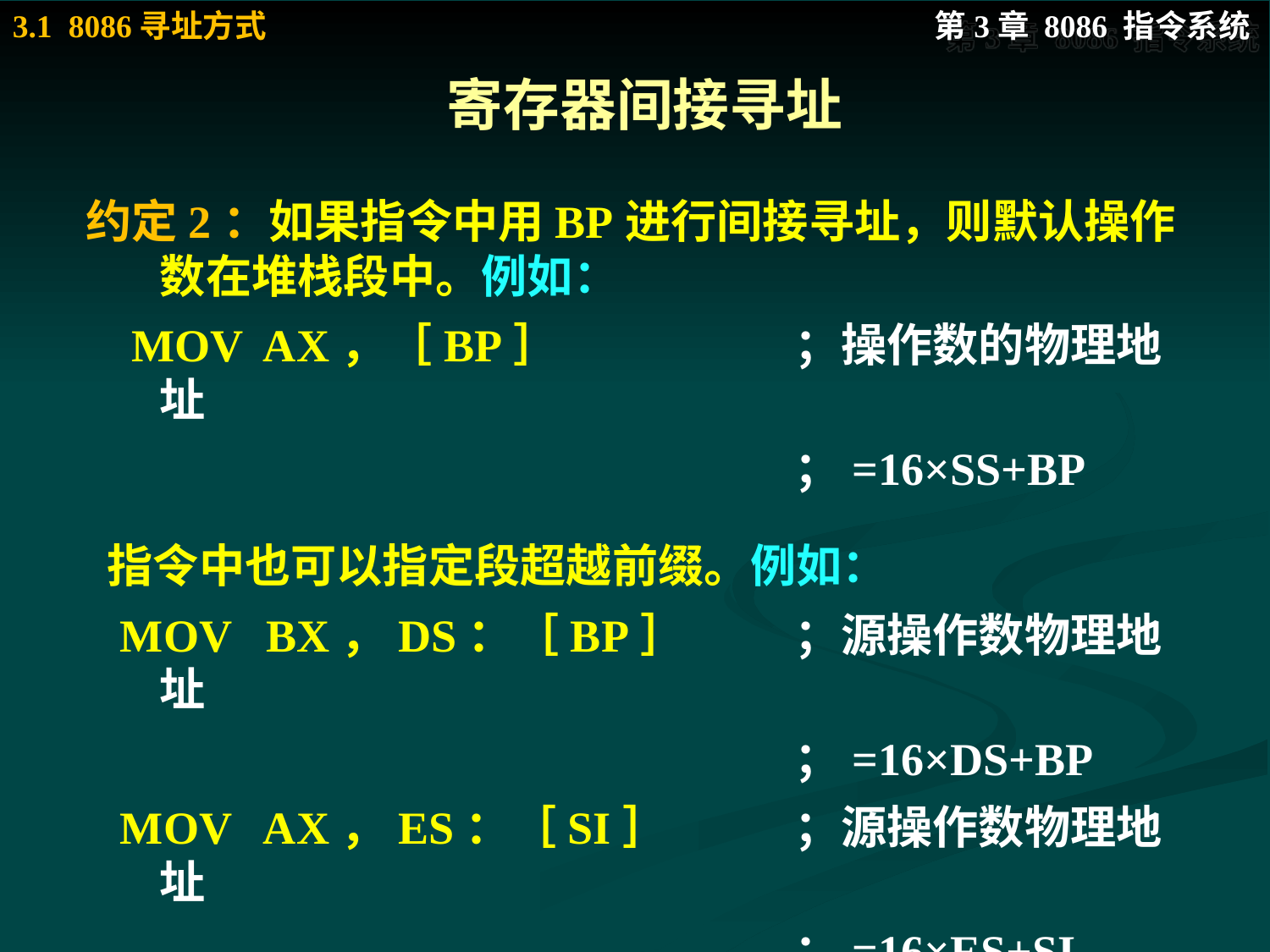

# 寄存器间接寻址
约定2：如果指令中用BP进行间接寻址，则默认操作数在堆栈段中。例如：
    MOV  AX，［BP］  		；操作数的物理地址
						；=16×SS+BP
 指令中也可以指定段超越前缀。例如：
   MOV   BX，DS：［BP］ 	；源操作数物理地址
						；=16×DS+BP
   MOV   AX，ES：［SI］  	；源操作数物理地址
						；=16×ES+SI